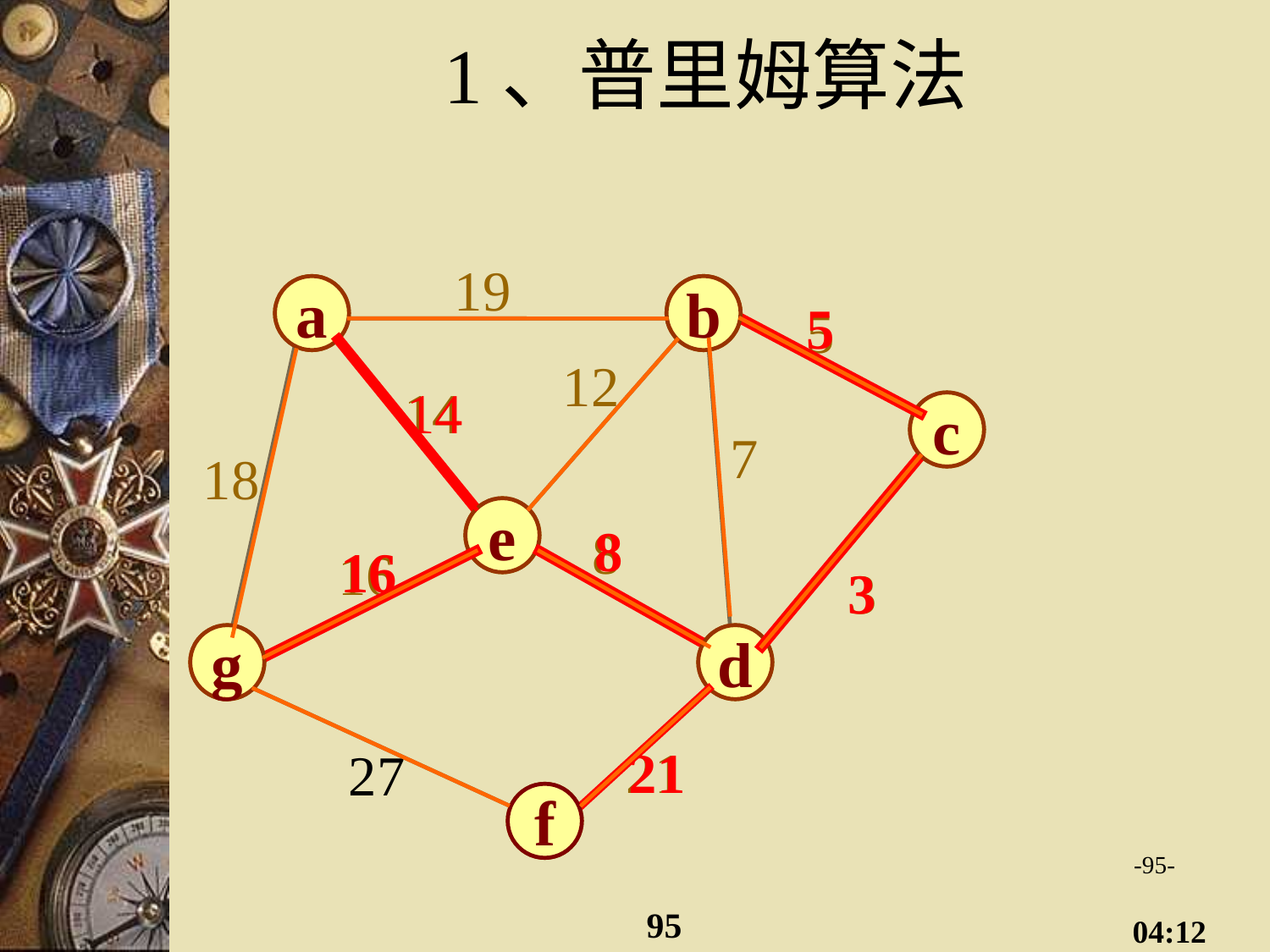

# 1、普里姆算法
19
a
b
5

12

14
c
7
18

e
8
16

3
g
d

21
27
f
a
b
5

14
c

e
8
16

3
g
d

21
f
-95-